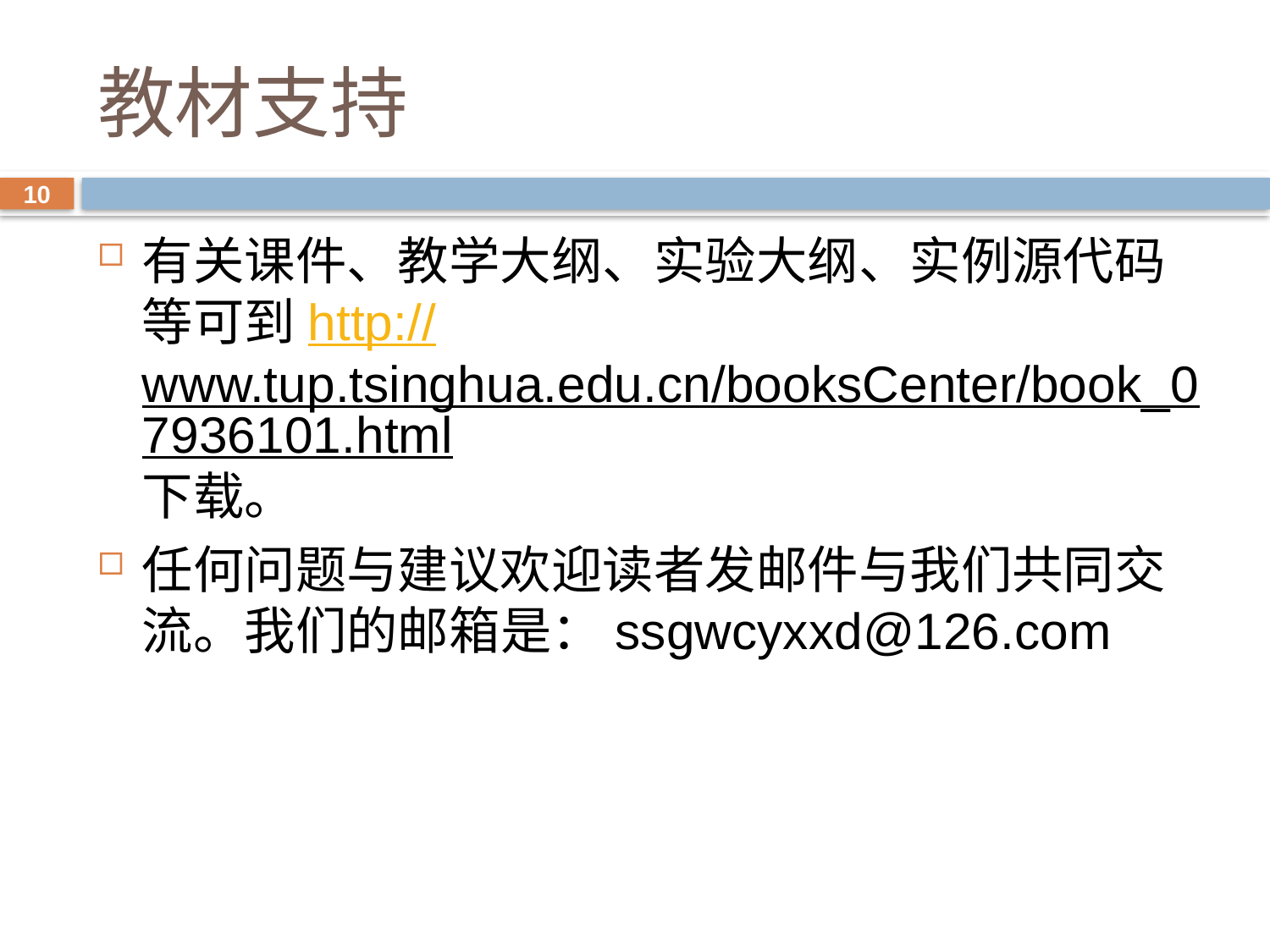

# 教材支持
10
有关课件、教学大纲、实验大纲、实例源代码等可到http://www.tup.tsinghua.edu.cn/booksCenter/book_07936101.html下载。
任何问题与建议欢迎读者发邮件与我们共同交流。我们的邮箱是：ssgwcyxxd@126.com